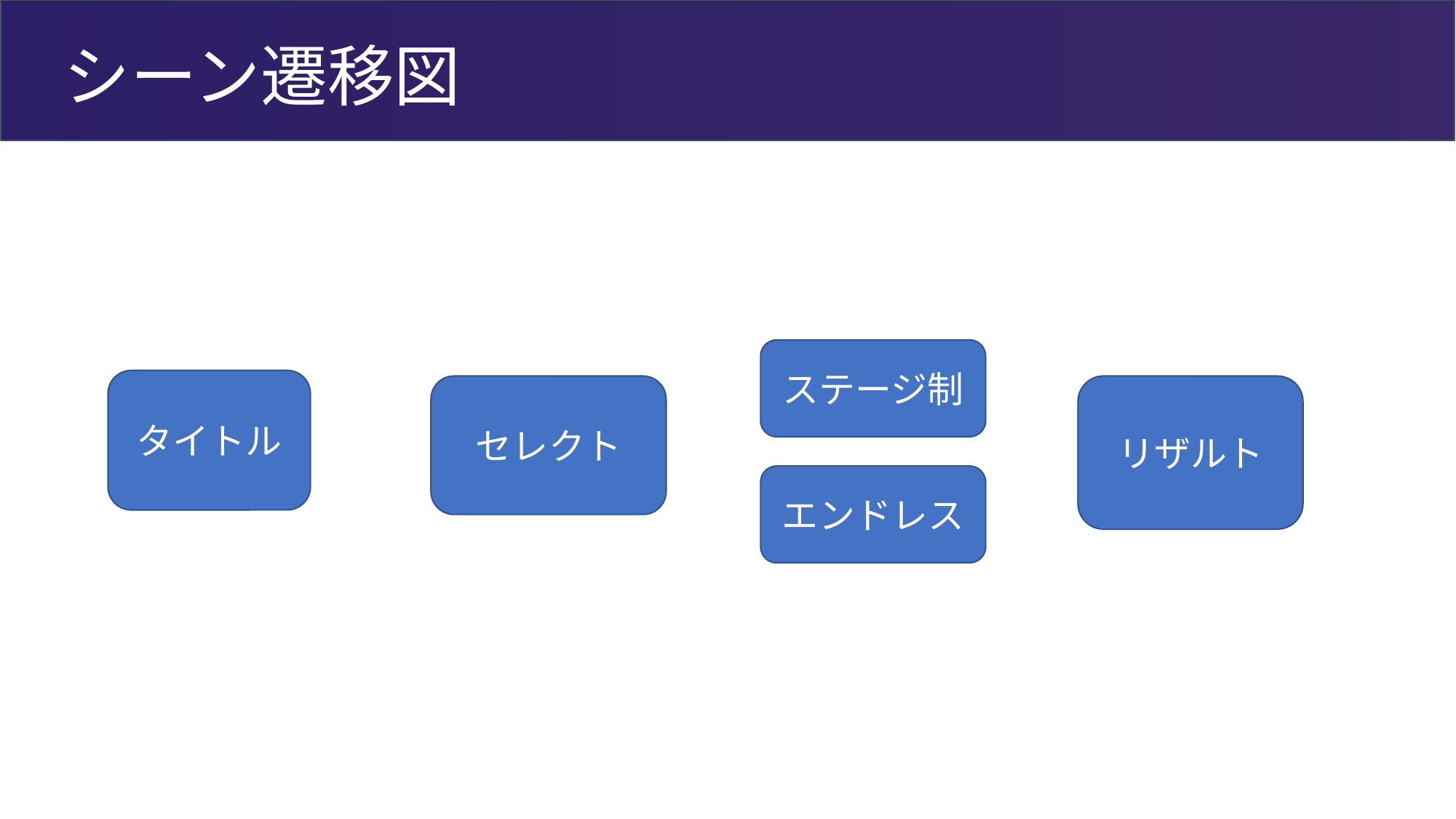

# シーン遷移図

ステージ制
タイトル
セレクト
リザルト
エンドレス